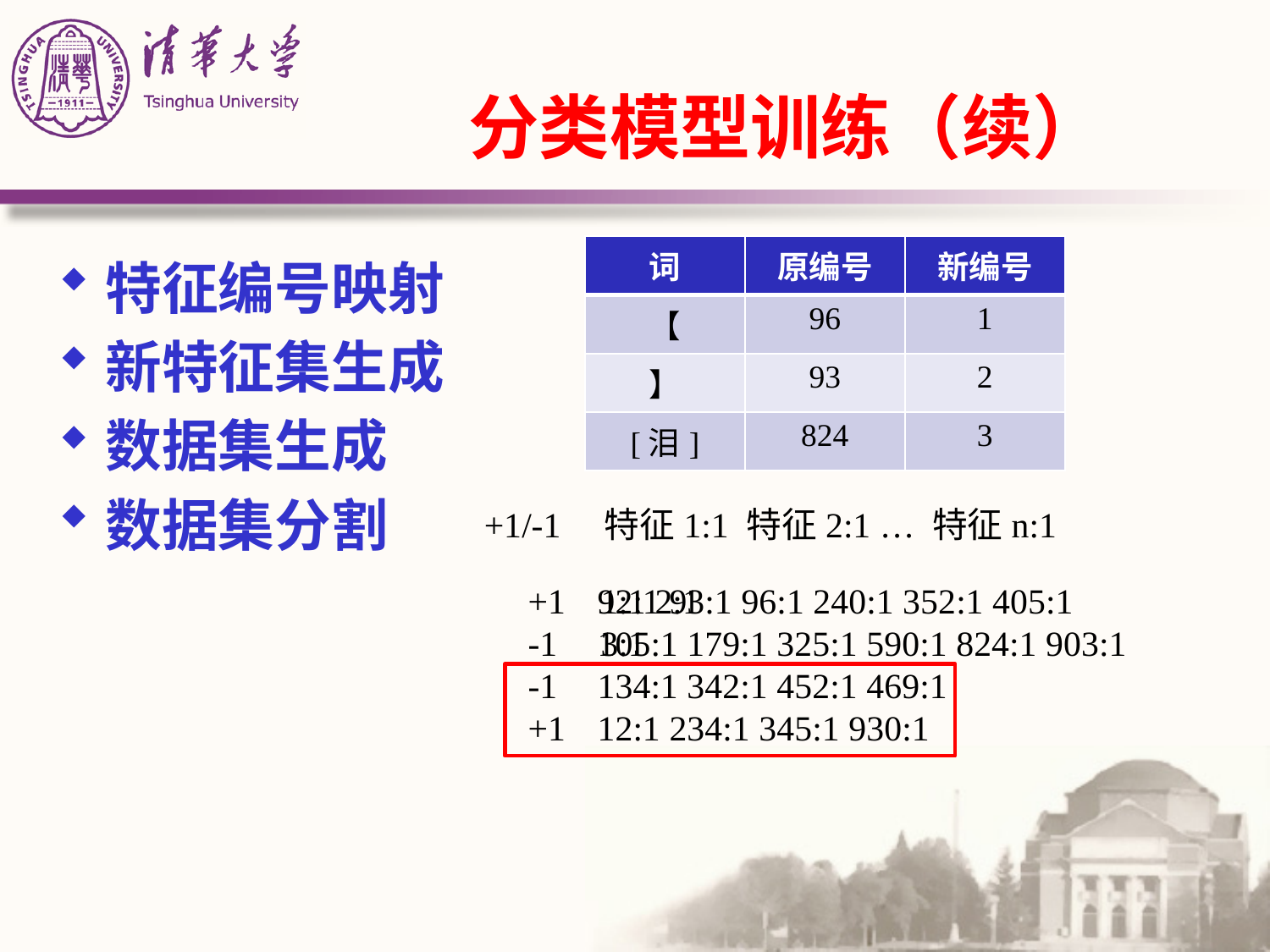

# 分类模型训练（续）
| 词 | 原编号 | 新编号 |
| --- | --- | --- |
| 【 | 96 | 1 |
| 】 | 93 | 2 |
| [泪] | 824 | 3 |
特征编号映射
新特征集生成
数据集生成
数据集分割
特征1:1 特征2:1 … 特征n:1
+1/-1
+1
-1
-1
+1
92:1 93:1 96:1 240:1 352:1 405:1
105:1 179:1 325:1 590:1 824:1 903:1
134:1 342:1 452:1 469:1
12:1 234:1 345:1 930:1
1:1 2:1
3:1